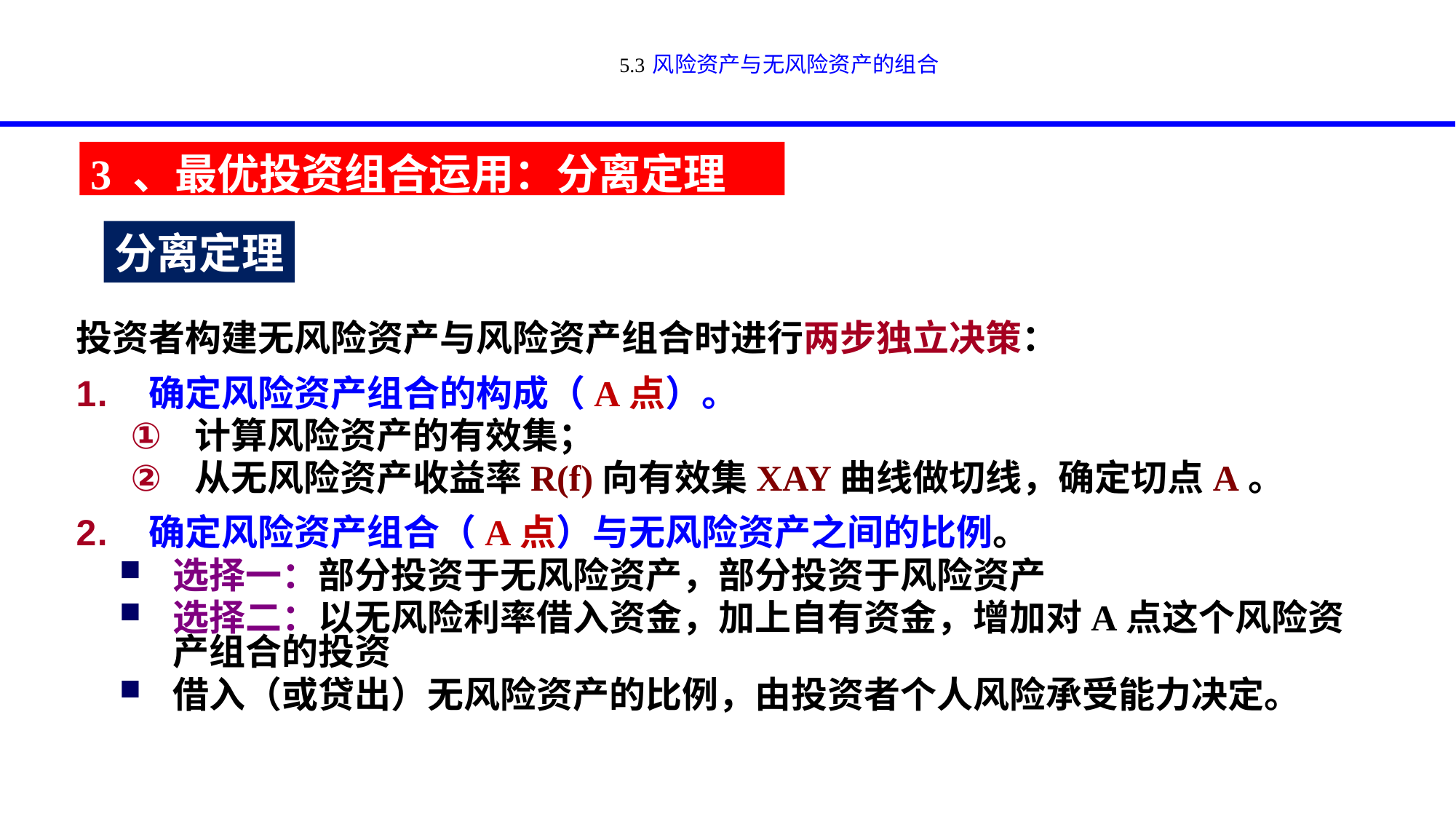

# 5.3 风险资产与无风险资产的组合
3 、最优投资组合运用：分离定理
分离定理
投资者构建无风险资产与风险资产组合时进行两步独立决策：
确定风险资产组合的构成（A点）。
计算风险资产的有效集；
从无风险资产收益率R(f)向有效集XAY曲线做切线，确定切点A。
确定风险资产组合（A点）与无风险资产之间的比例。
选择一：部分投资于无风险资产，部分投资于风险资产
选择二：以无风险利率借入资金，加上自有资金，增加对A点这个风险资产组合的投资
借入（或贷出）无风险资产的比例，由投资者个人风险承受能力决定。